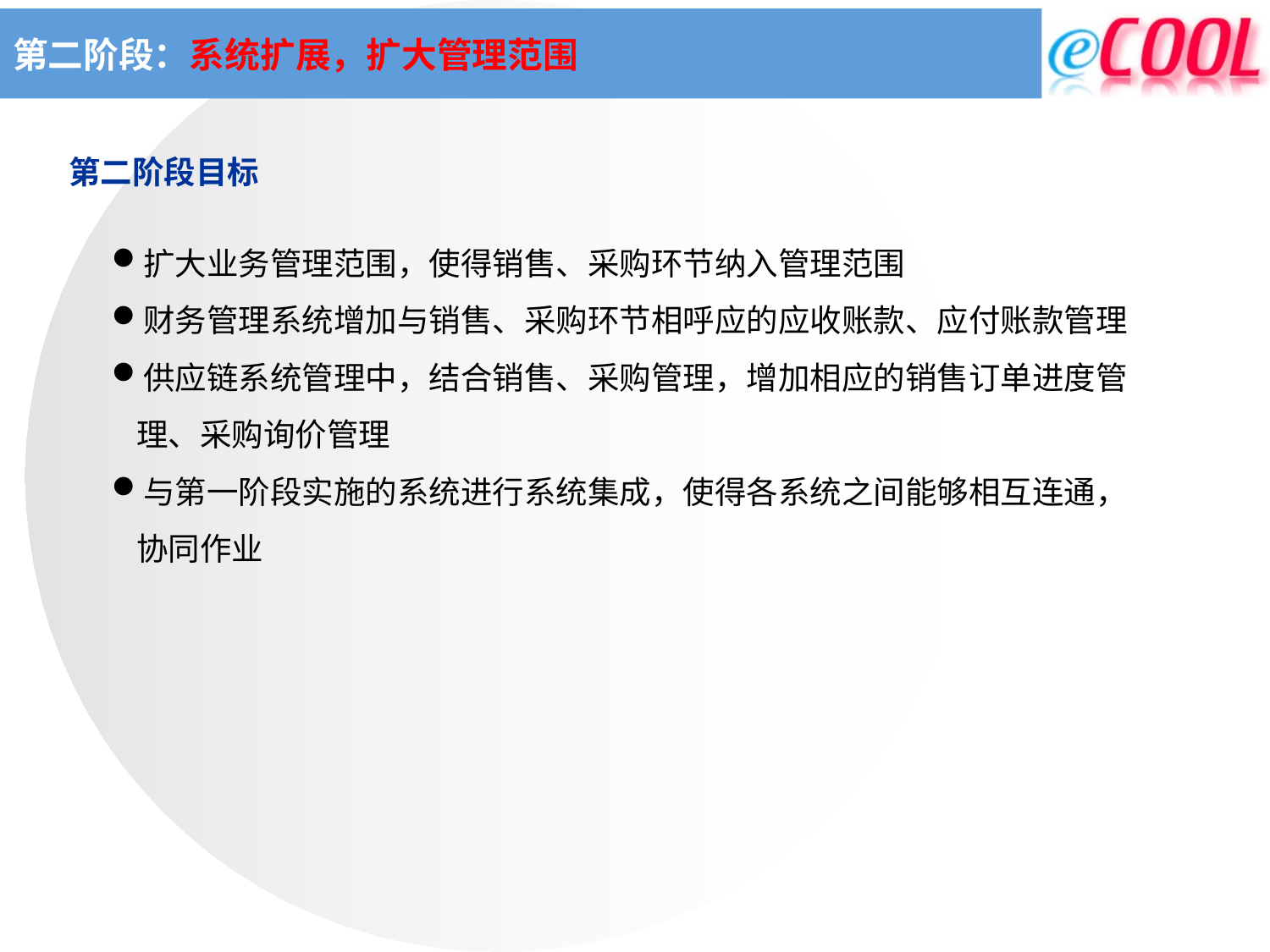

# 第二阶段：系统扩展，扩大管理范围
第二阶段目标
扩大业务管理范围，使得销售、采购环节纳入管理范围
财务管理系统增加与销售、采购环节相呼应的应收账款、应付账款管理
供应链系统管理中，结合销售、采购管理，增加相应的销售订单进度管理、采购询价管理
与第一阶段实施的系统进行系统集成，使得各系统之间能够相互连通，协同作业